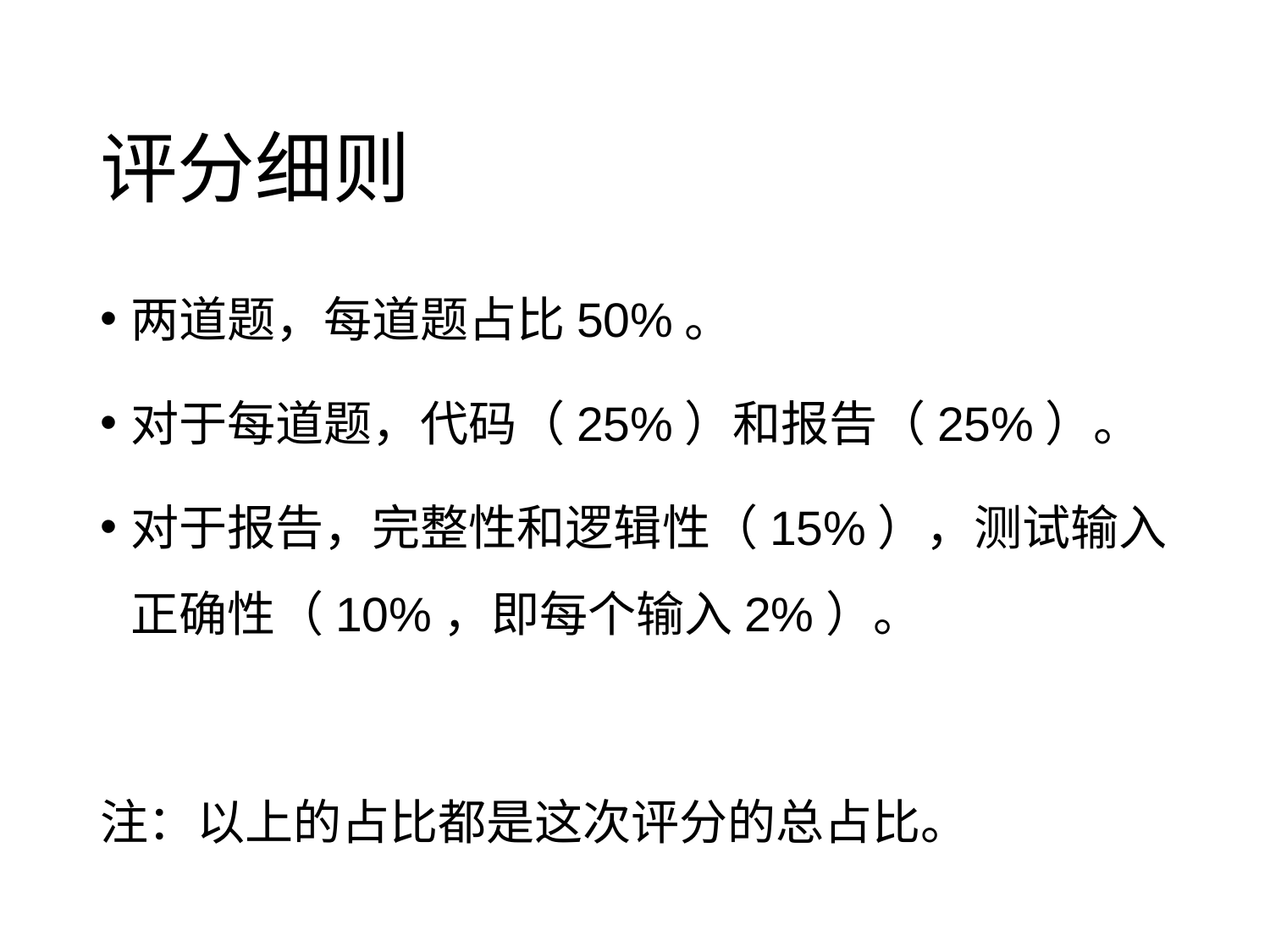

# 评分细则
两道题，每道题占比50%。
对于每道题，代码（25%）和报告（25%）。
对于报告，完整性和逻辑性（15%），测试输入正确性（10%，即每个输入2%）。

注：以上的占比都是这次评分的总占比。